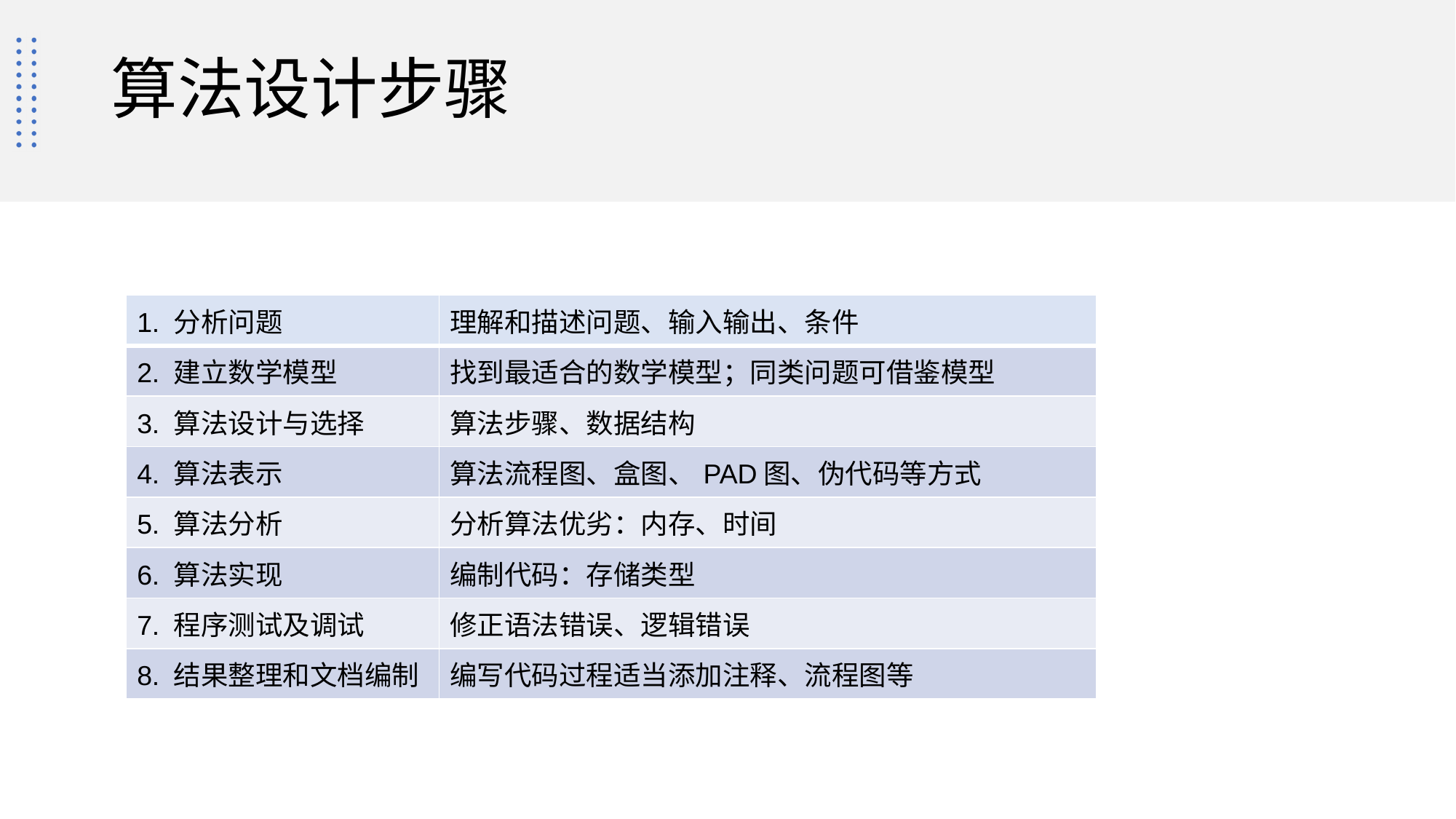

# 算法设计步骤
| 1. 分析问题 | 理解和描述问题、输入输出、条件 |
| --- | --- |
| 2. 建立数学模型 | 找到最适合的数学模型；同类问题可借鉴模型 |
| 3. 算法设计与选择 | 算法步骤、数据结构 |
| 4. 算法表示 | 算法流程图、盒图、PAD图、伪代码等方式 |
| 5. 算法分析 | 分析算法优劣：内存、时间 |
| 6. 算法实现 | 编制代码：存储类型 |
| 7. 程序测试及调试 | 修正语法错误、逻辑错误 |
| 8. 结果整理和文档编制 | 编写代码过程适当添加注释、流程图等 |